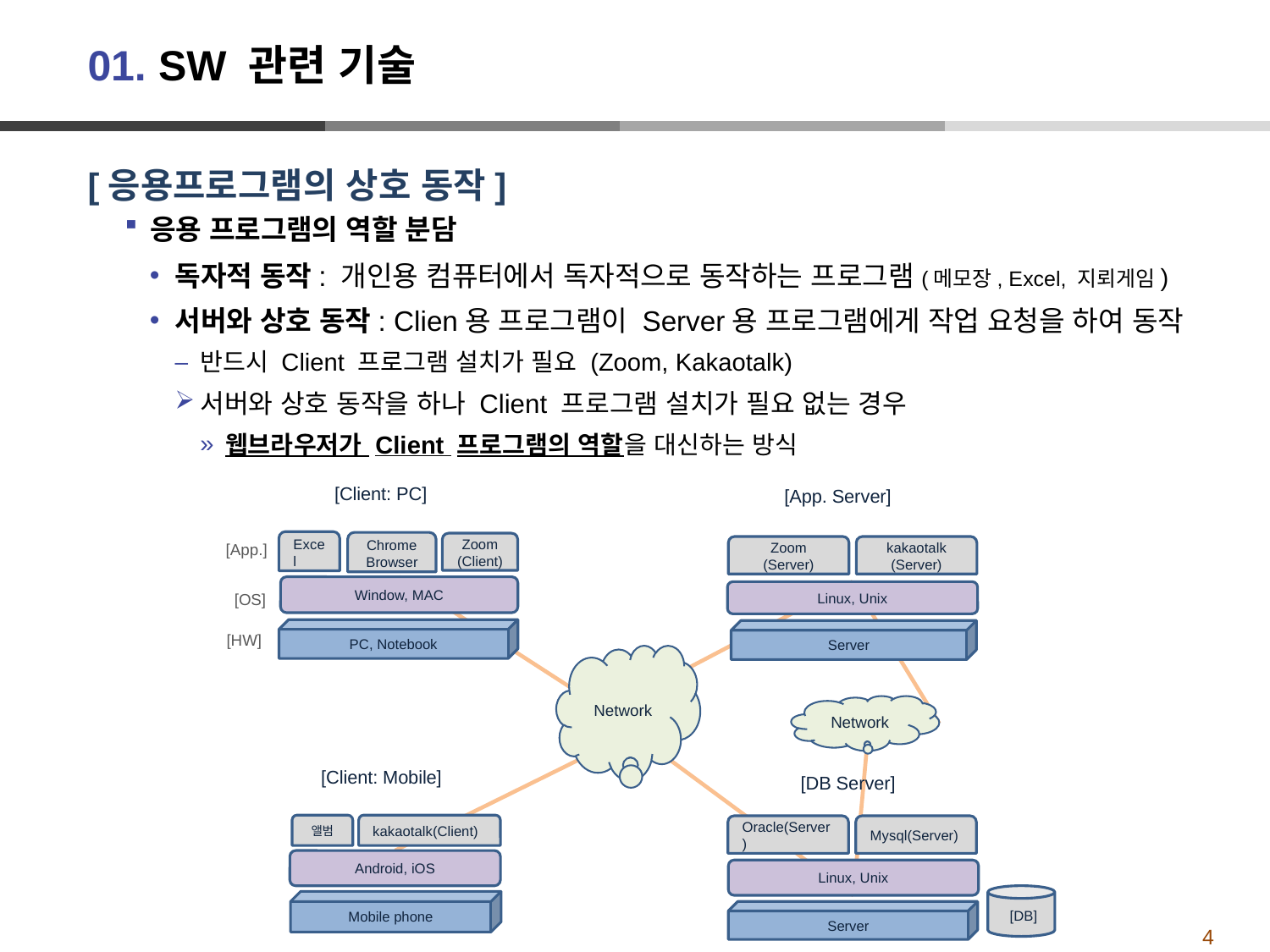

# 01. SW 관련 기술
[응용프로그램의 상호 동작]
응용 프로그램의 역할 분담
독자적 동작: 개인용 컴퓨터에서 독자적으로 동작하는 프로그램(메모장, Excel, 지뢰게임)
서버와 상호 동작: Clien용 프로그램이 Server용 프로그램에게 작업 요청을 하여 동작
반드시 Client 프로그램 설치가 필요 (Zoom, Kakaotalk)
서버와 상호 동작을 하나 Client 프로그램 설치가 필요 없는 경우
웹브라우저가 Client 프로그램의 역할을 대신하는 방식
 [Client: PC]
Excel
Chrome
Browser
[App.]
Zoom
(Client)
Window, MAC
[OS]
PC, Notebook
 [HW]
 [App. Server]
Zoom
(Server)
kakaotalk
(Server)
Linux, Unix
Server
Network
 [Client: Mobile]
앨범
kakaotalk(Client)
Android, iOS
Mobile phone
 [DB Server]
Oracle(Server)
Mysql(Server)
Linux, Unix
 [DB]
Server
Network